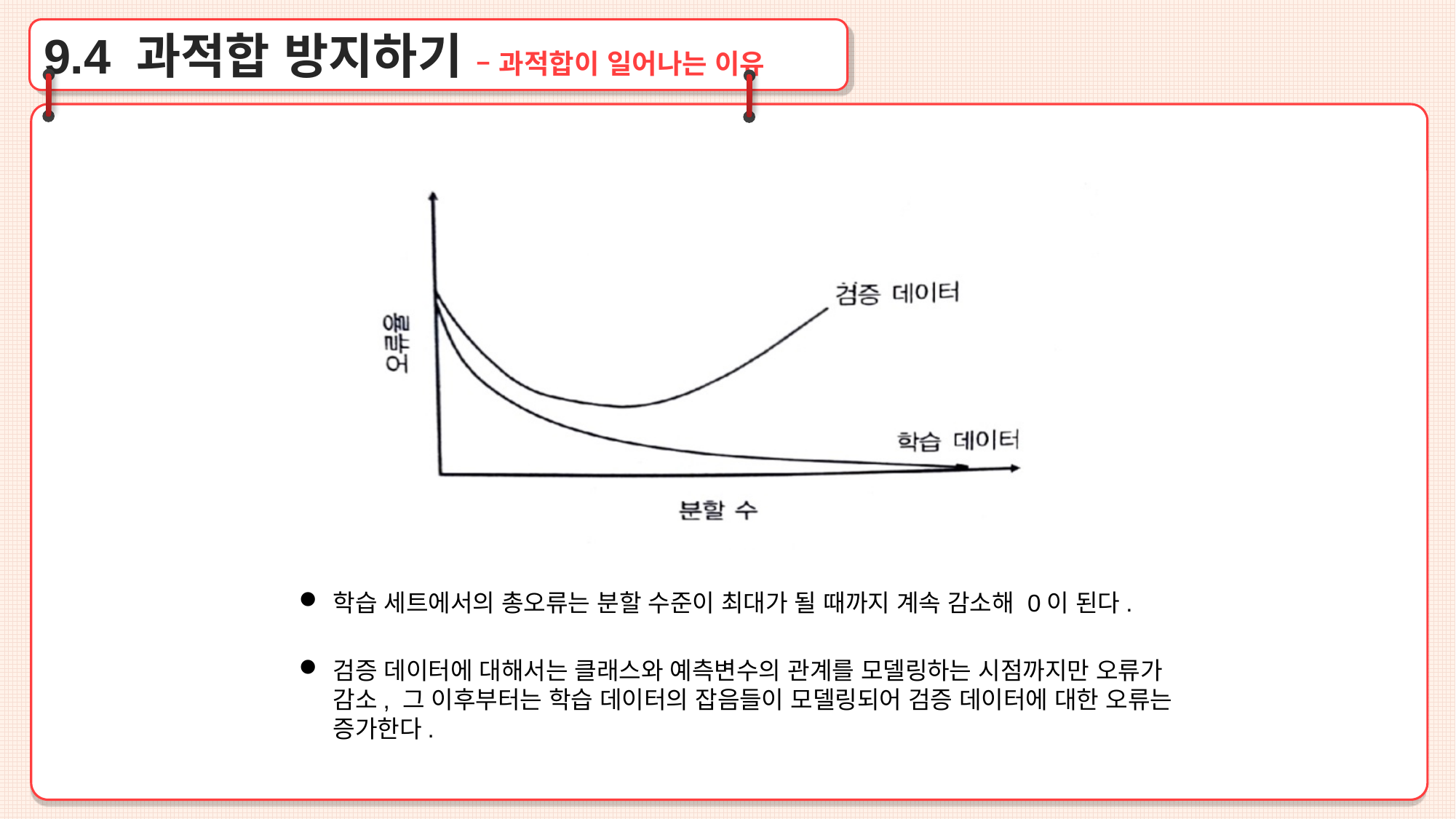

9.4 과적합 방지하기 – 과적합이 일어나는 이유

### Chart

| Category |
|---|
학습 세트에서의 총오류는 분할 수준이 최대가 될 때까지 계속 감소해 0이 된다.
검증 데이터에 대해서는 클래스와 예측변수의 관계를 모델링하는 시점까지만 오류가 감소, 그 이후부터는 학습 데이터의 잡음들이 모델링되어 검증 데이터에 대한 오류는 증가한다.